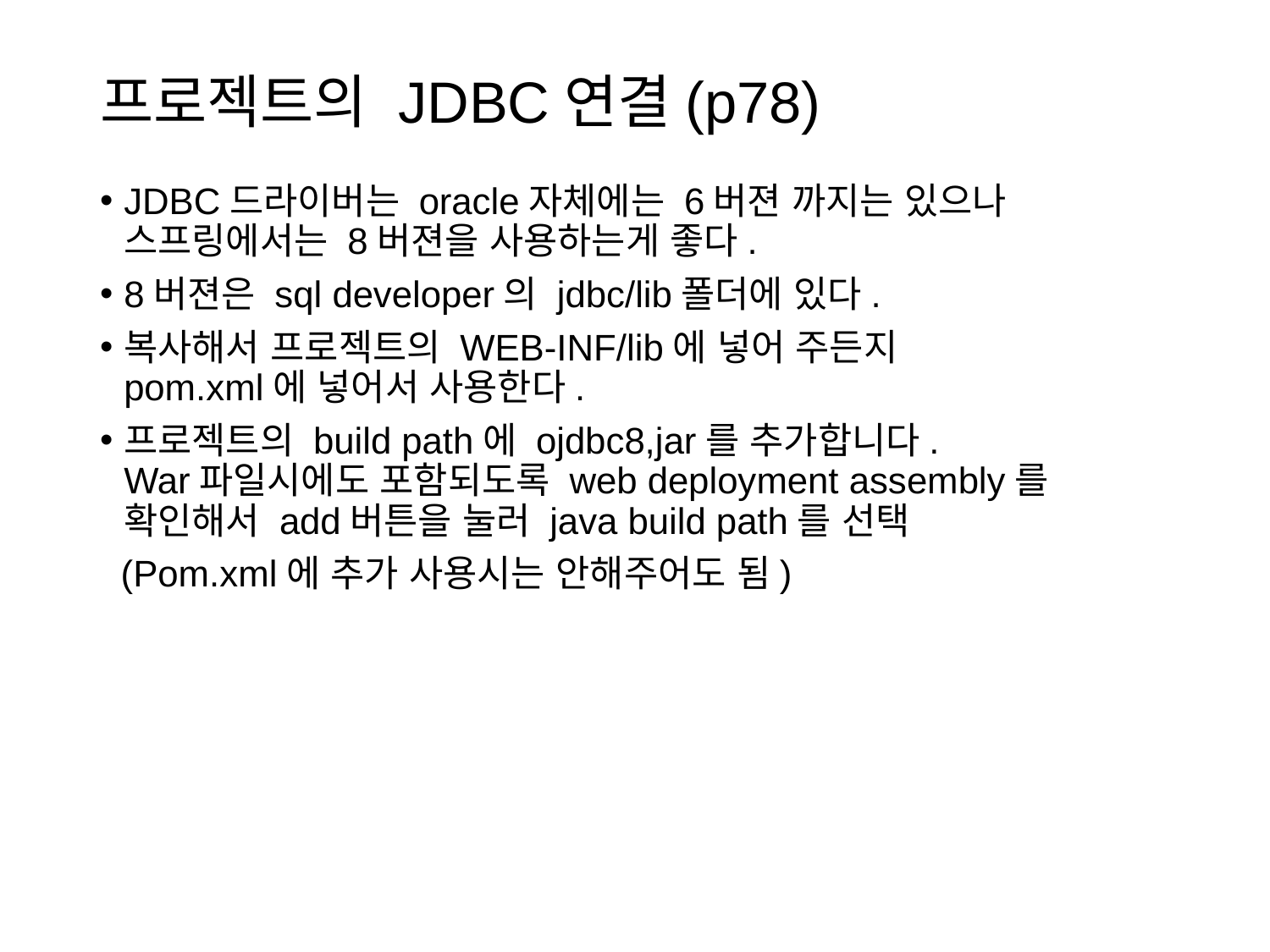

# 프로젝트의 JDBC연결(p78)
JDBC드라이버는 oracle자체에는 6버젼 까지는 있으나
스프링에서는 8버젼을 사용하는게 좋다.
8버젼은 sql developer의 jdbc/lib폴더에 있다.
복사해서 프로젝트의 WEB-INF/lib에 넣어 주든지
pom.xml에 넣어서 사용한다.
프로젝트의 build path에 ojdbc8,jar를 추가합니다.
War파일시에도 포함되도록 web deployment assembly를
확인해서 add버튼을 눌러 java build path를 선택
  (Pom.xml에 추가 사용시는 안해주어도 됨)